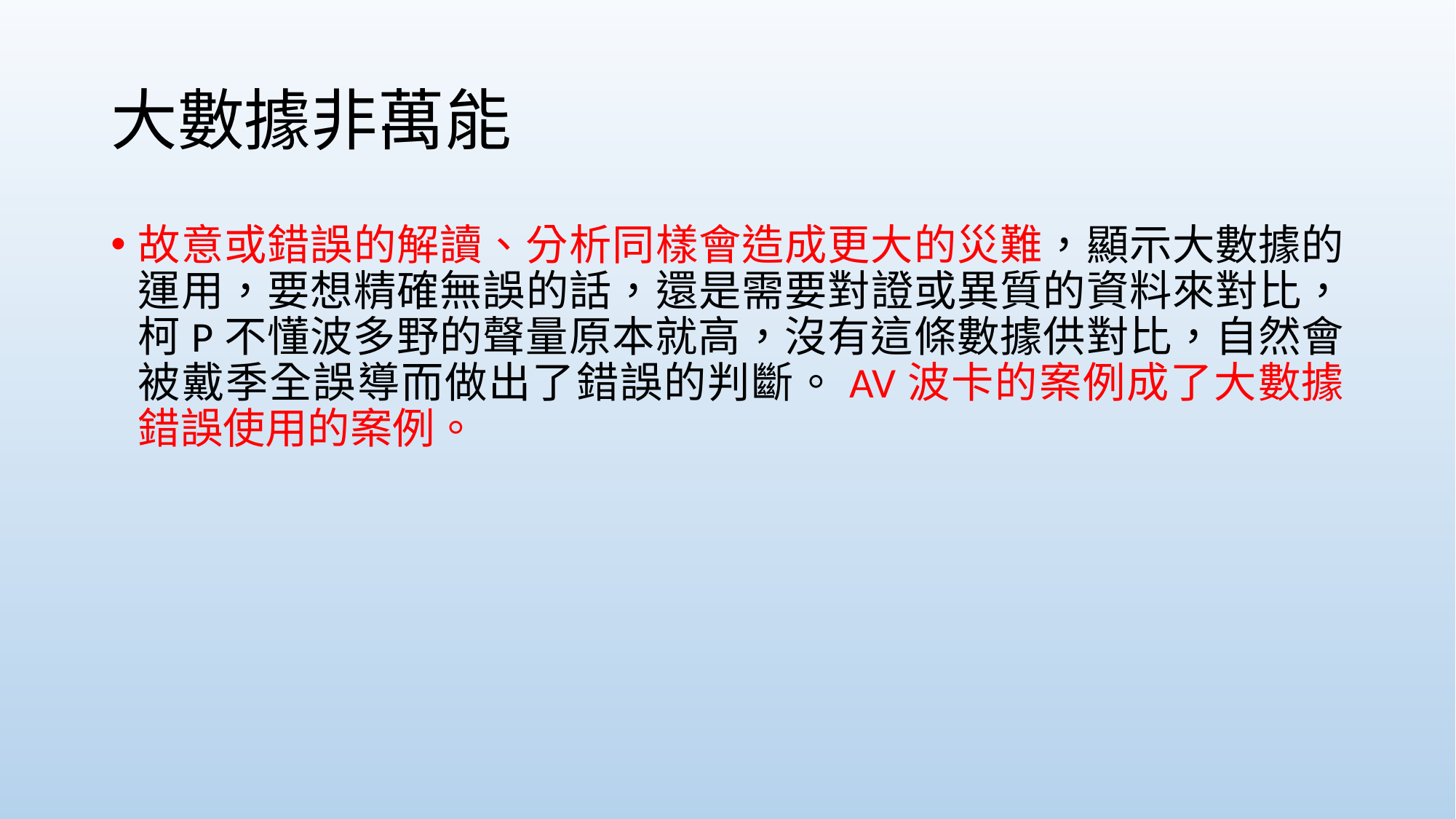

# 大數據非萬能
故意或錯誤的解讀、分析同樣會造成更大的災難，顯示大數據的運用，要想精確無誤的話，還是需要對證或異質的資料來對比，柯P不懂波多野的聲量原本就高，沒有這條數據供對比，自然會被戴季全誤導而做出了錯誤的判斷。AV波卡的案例成了大數據錯誤使用的案例。